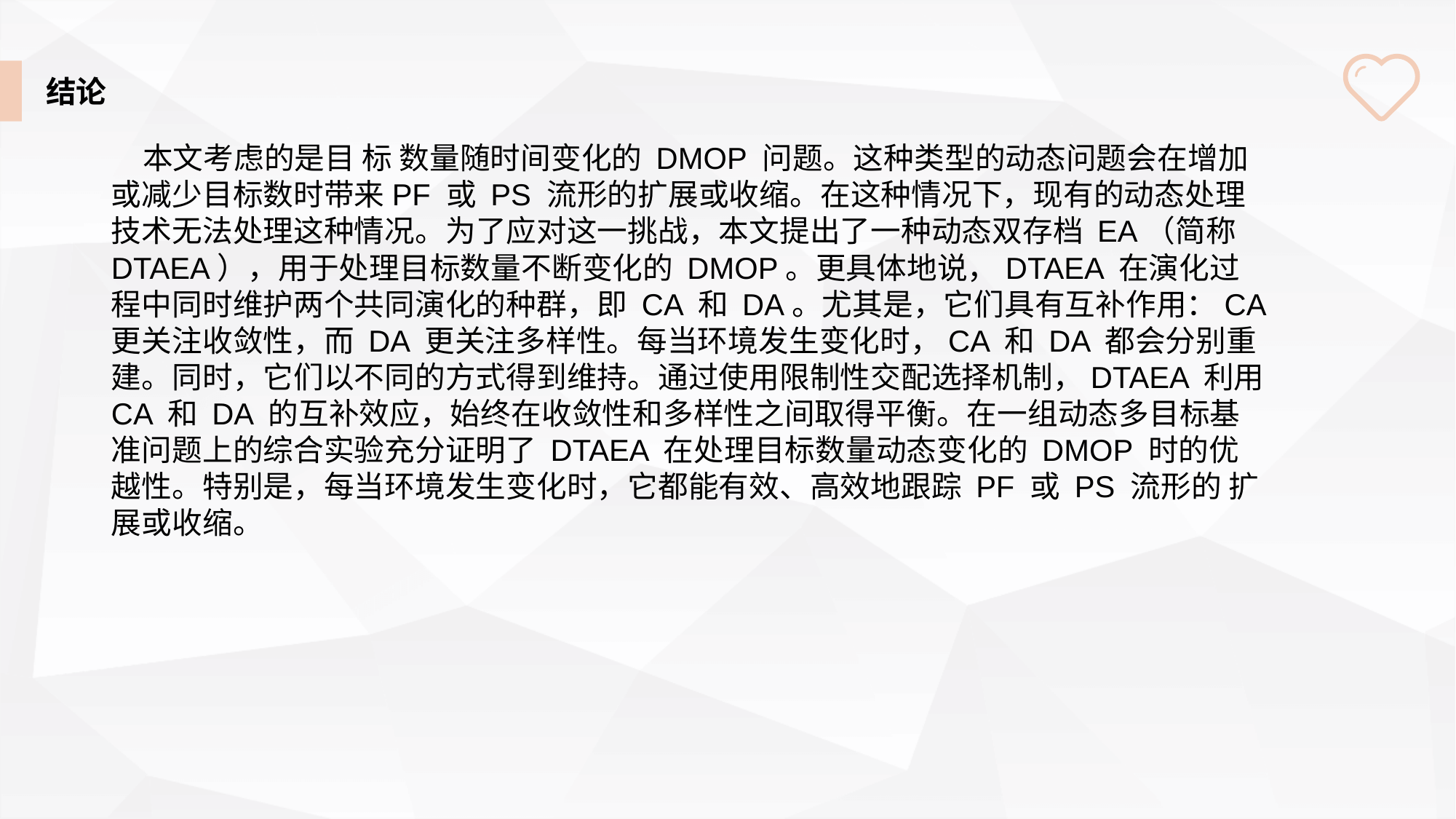

结论
    本文考虑的是目 标 数量随时间变化的 DMOP 问题。这种类型的动态问题会在增加或减少目标数时带来PF 或 PS 流形的扩展或收缩。在这种情况下，现有的动态处理技术无法处理这种情况。为了应对这一挑战，本文提出了一种动态双存档 EA（简称DTAEA），用于处理目标数量不断变化的 DMOP。更具体地说，DTAEA 在演化过程中同时维护两个共同演化的种群，即 CA 和 DA。尤其是，它们具有互补作用：CA 更关注收敛性，而 DA 更关注多样性。每当环境发生变化时，CA 和 DA 都会分别重建。同时，它们以不同的方式得到维持。通过使用限制性交配选择机制，DTAEA 利用 CA 和 DA 的互补效应，始终在收敛性和多样性之间取得平衡。在一组动态多目标基准问题上的综合实验充分证明了 DTAEA 在处理目标数量动态变化的 DMOP 时的优越性。特别是，每当环境发生变化时，它都能有效、高效地跟踪 PF 或 PS 流形的 扩展或收缩。